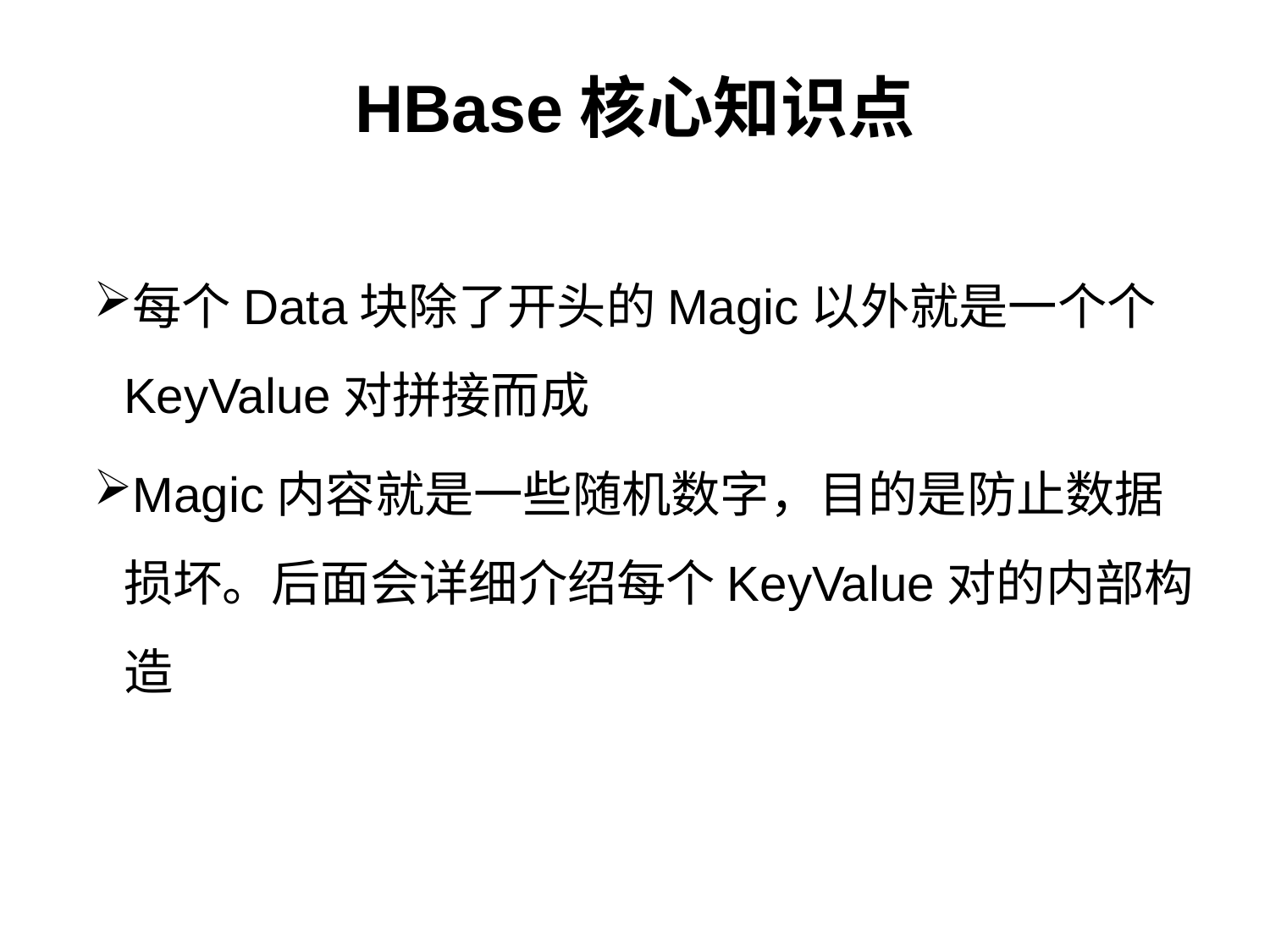

HBase核心知识点

每个Data块除了开头的Magic以外就是一个个KeyValue对拼接而成
Magic内容就是一些随机数字，目的是防止数据损坏。后面会详细介绍每个KeyValue对的内部构造